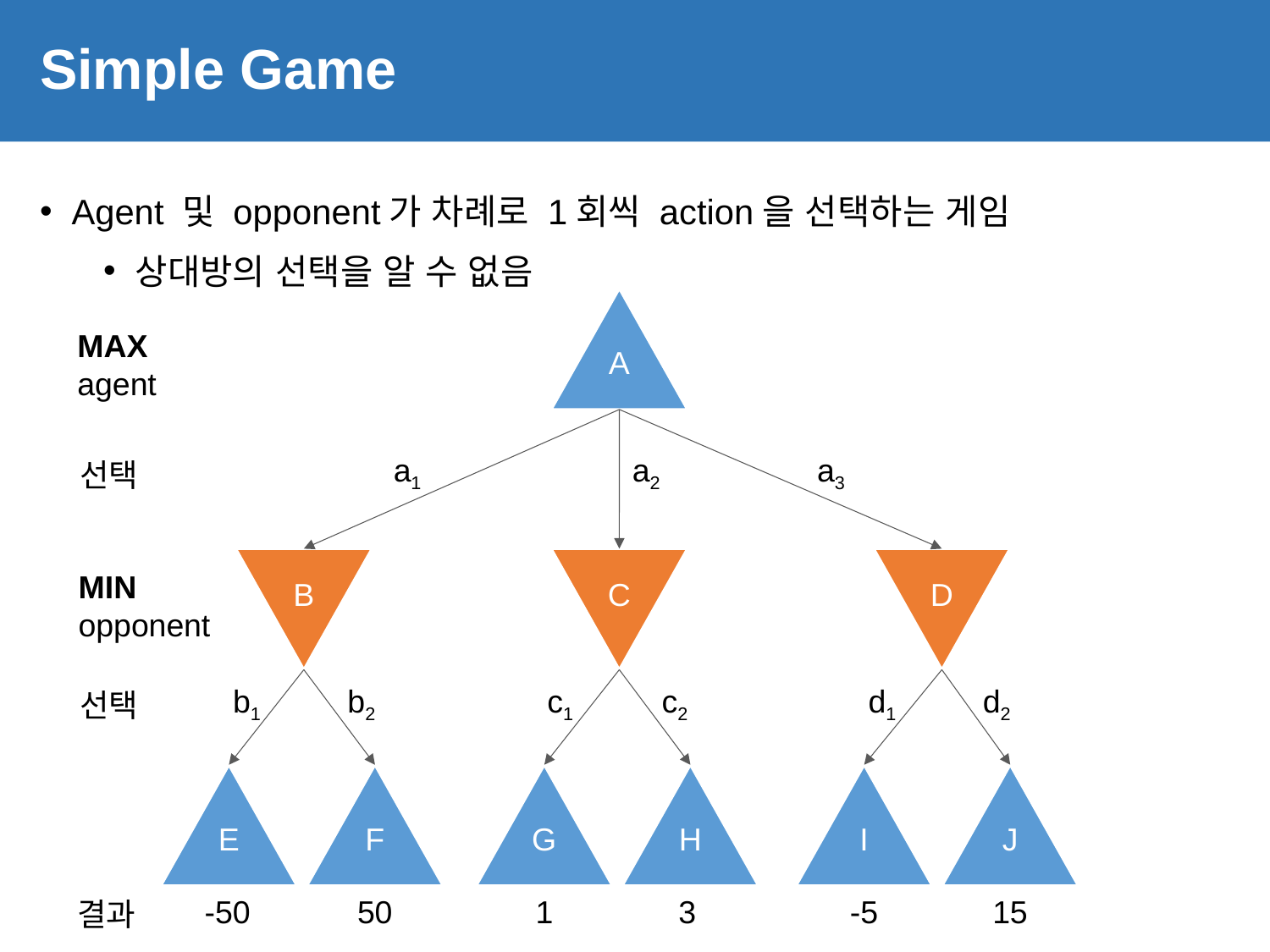

# Simple Game
11
Agent 및 opponent가 차례로 1회씩 action을 선택하는 게임
상대방의 선택을 알 수 없음
A
MAX
agent
a1
a2
a3
선택
B
C
D
MIN
opponent
b1
b2
c1
c2
d1
d2
선택
E
F
G
H
I
J
-50
50
1
3
-5
15
결과